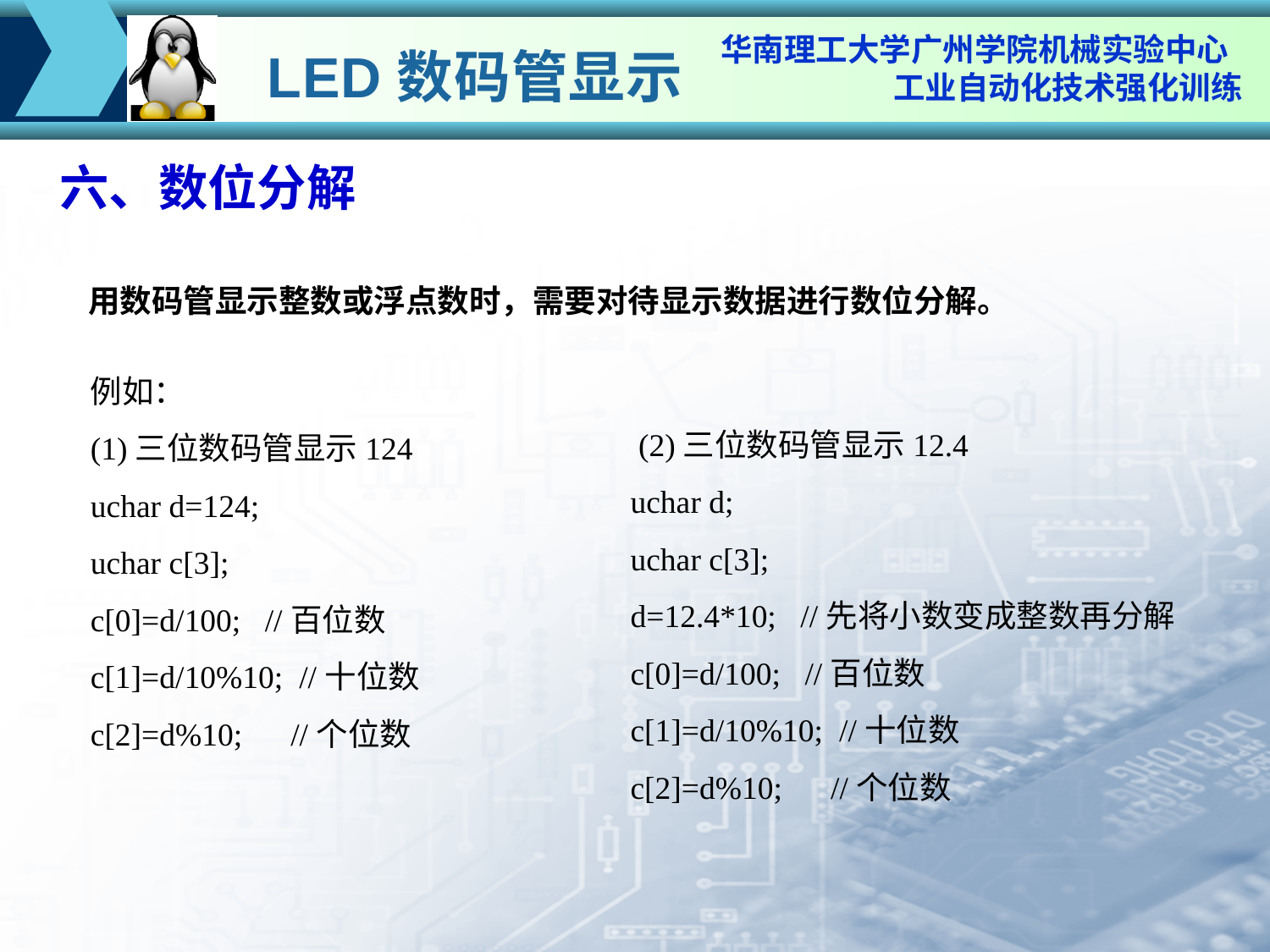

LED数码管显示
六、数位分解
用数码管显示整数或浮点数时，需要对待显示数据进行数位分解。
例如：
(1)三位数码管显示124
uchar d=124;
uchar c[3];
c[0]=d/100;   //百位数
c[1]=d/10%10;  //十位数
c[2]=d%10;      //个位数
 (2)三位数码管显示12.4
uchar d;
uchar c[3];
d=12.4*10;   //先将小数变成整数再分解
c[0]=d/100;   //百位数
c[1]=d/10%10;  //十位数
c[2]=d%10;      //个位数